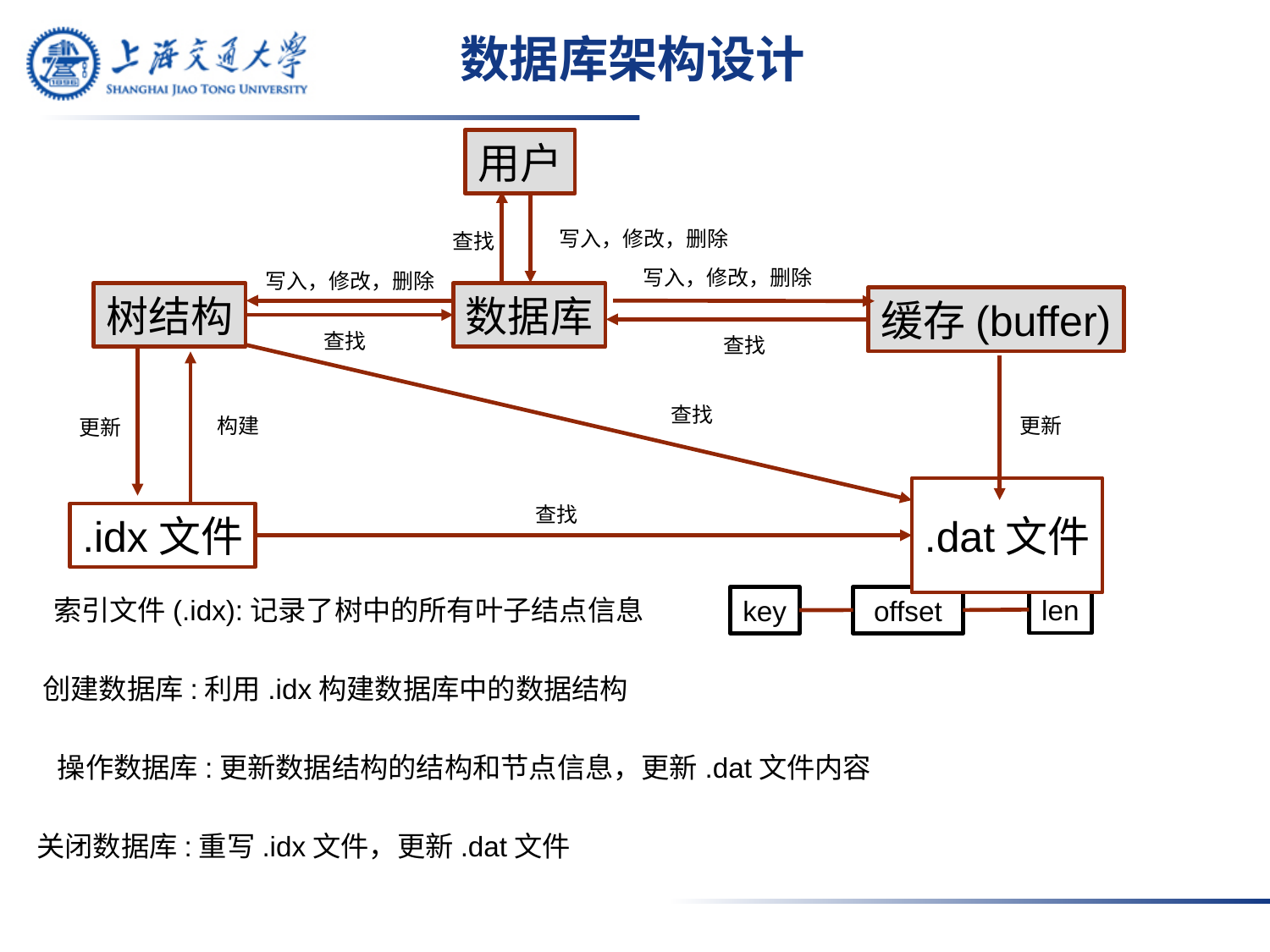

# 数据库架构设计
用户
写入，修改，删除
查找
写入，修改，删除
写入，修改，删除
树结构
数据库
缓存(buffer)
查找
查找
查找
构建
更新
更新
查找
.idx文件
.dat文件
len
offset
key
索引文件(.idx):记录了树中的所有叶子结点信息
创建数据库:利用.idx构建数据库中的数据结构
操作数据库:更新数据结构的结构和节点信息，更新.dat文件内容
关闭数据库:重写.idx文件，更新.dat文件